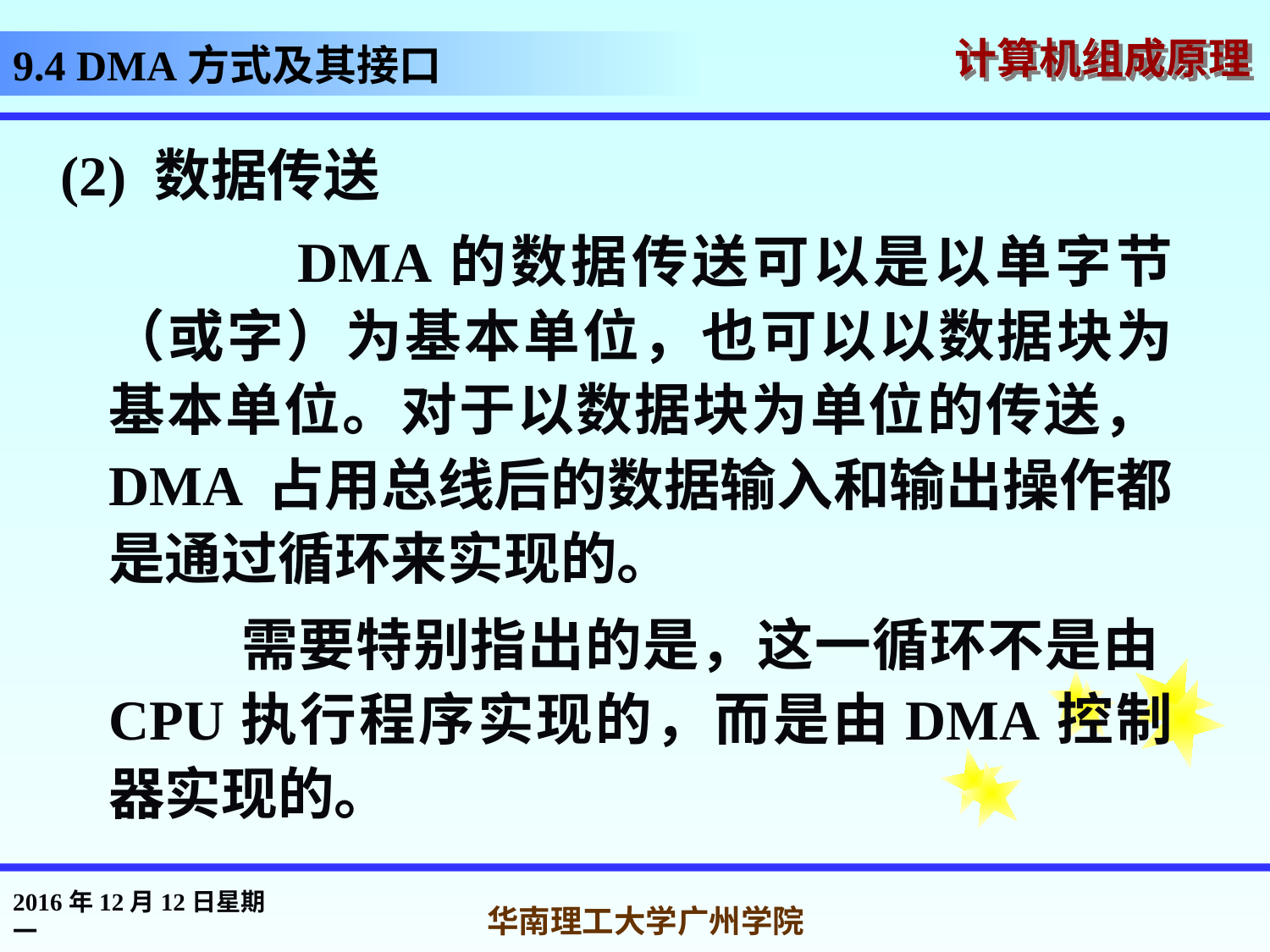

# 9.4 DMA方式及其接口
(2) 数据传送
             DMA的数据传送可以是以单字节（或字）为基本单位，也可以以数据块为基本单位。对于以数据块为单位的传送，DMA 占用总线后的数据输入和输出操作都是通过循环来实现的。
            需要特别指出的是，这一循环不是由CPU执行程序实现的，而是由DMA控制器实现的。
2016年12月12日星期一
华南理工大学广州学院